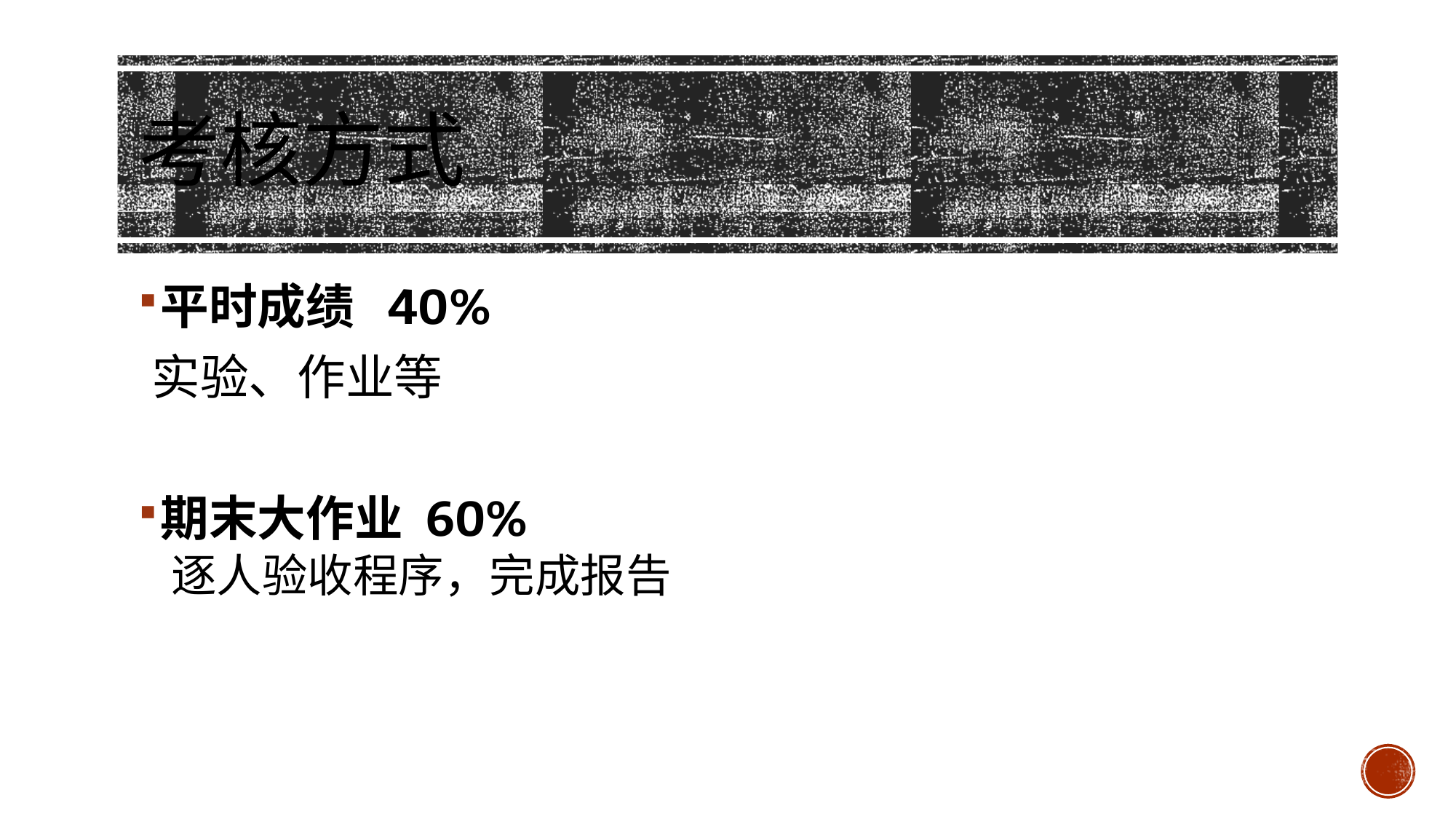

# 考核方式

平时成绩  40%
实验、作业等

期末大作业 60%
逐人验收程序，完成报告